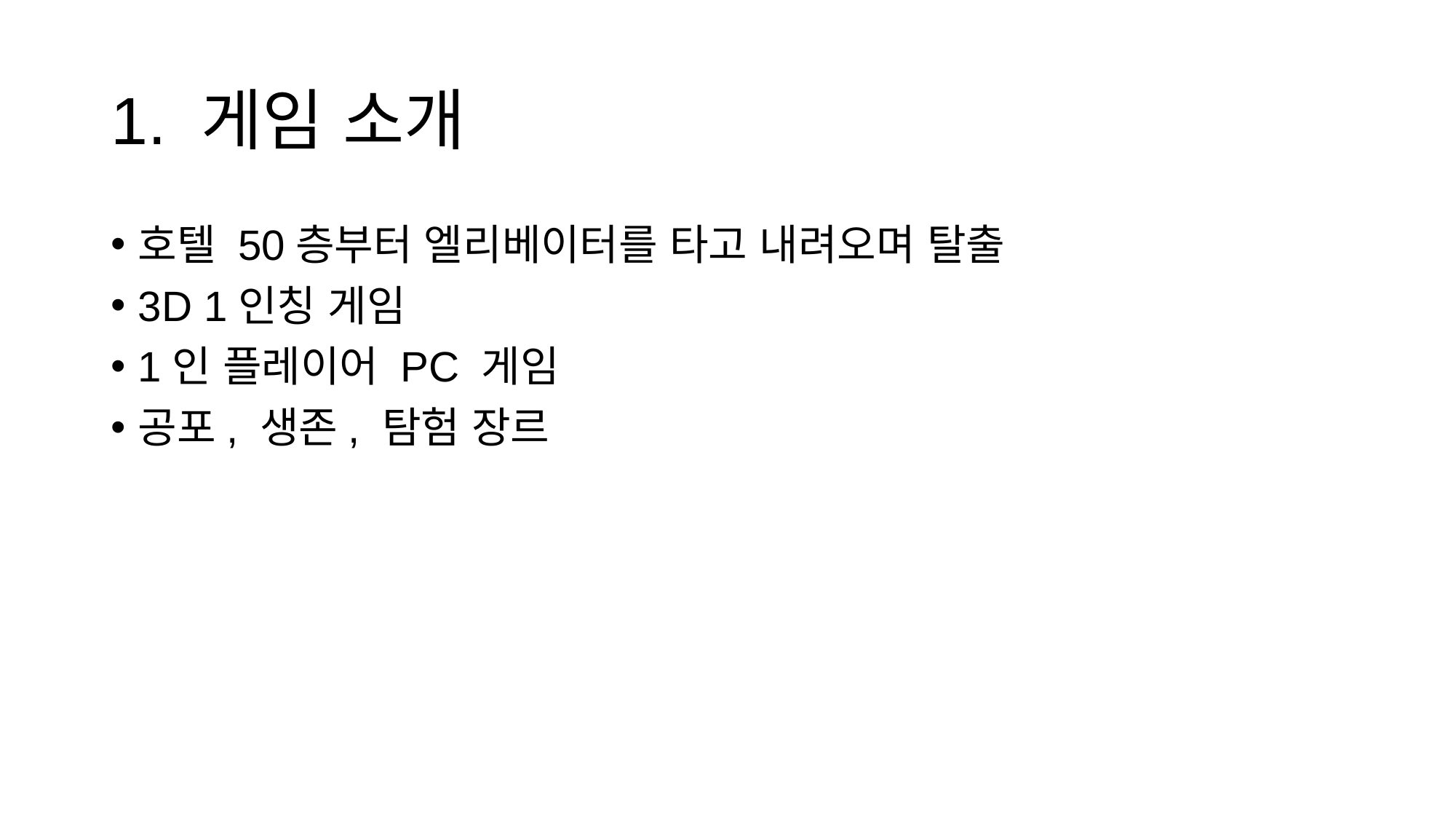

# 1. 게임 소개
호텔 50층부터 엘리베이터를 타고 내려오며 탈출
3D 1인칭 게임
1인 플레이어 PC 게임
공포, 생존, 탐험 장르